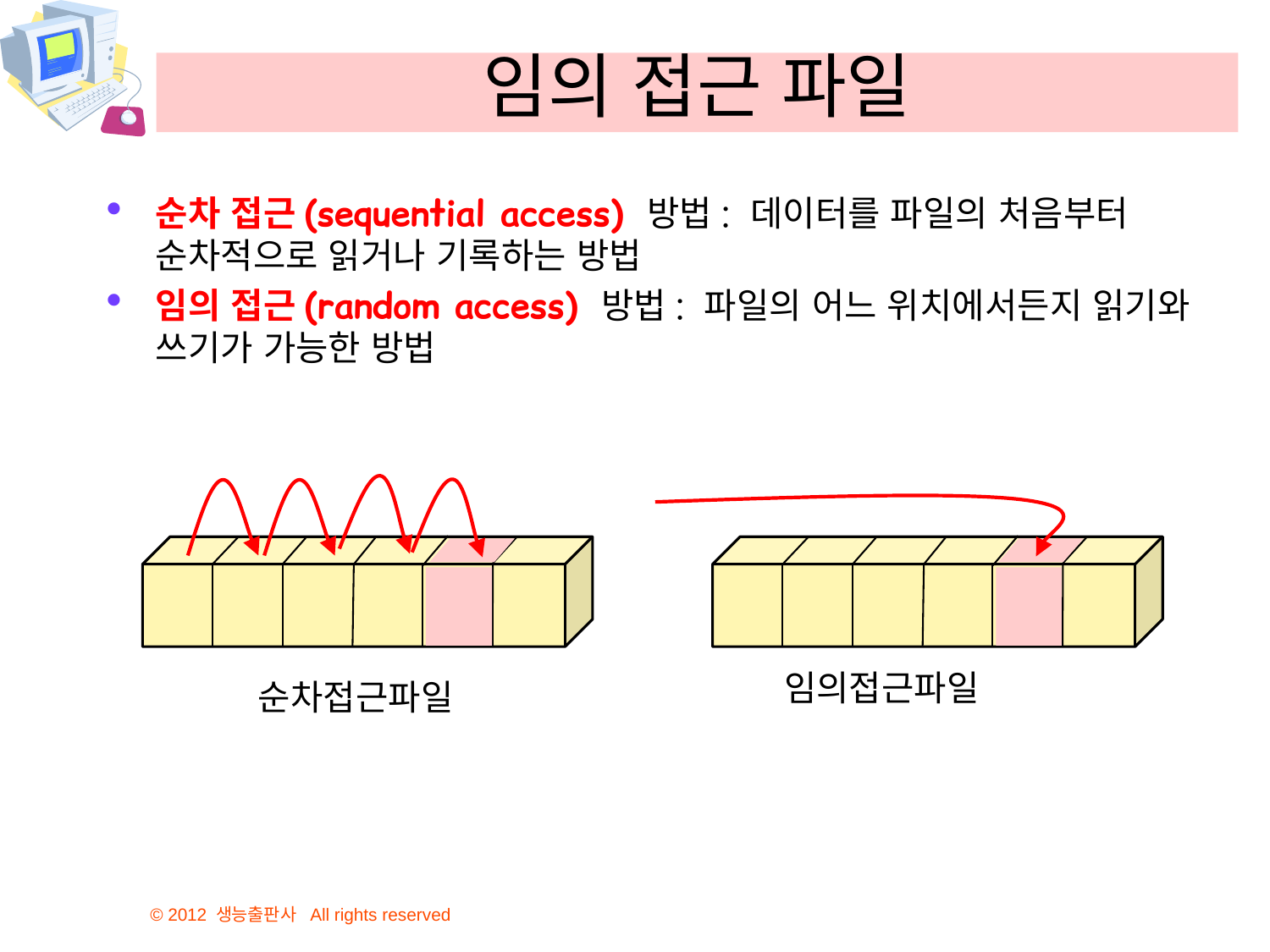

# 임의 접근 파일
순차 접근(sequential access) 방법: 데이터를 파일의 처음부터 순차적으로 읽거나 기록하는 방법
임의 접근(random access) 방법: 파일의 어느 위치에서든지 읽기와 쓰기가 가능한 방법

순차접근파일

임의접근파일